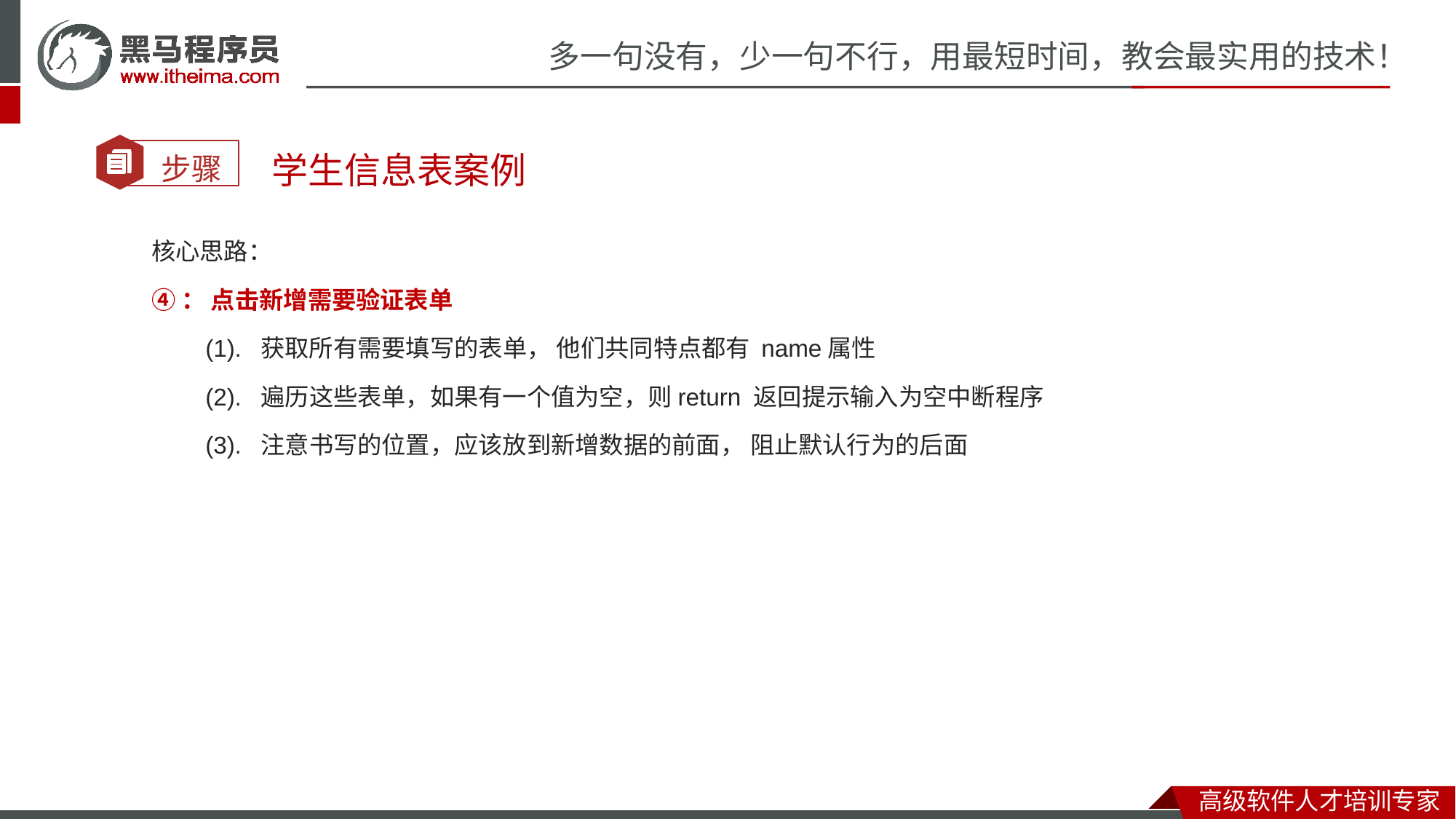

学生信息表案例
核心思路：
④： 点击新增需要验证表单
        (1).  获取所有需要填写的表单， 他们共同特点都有 name属性
        (2).  遍历这些表单，如果有一个值为空，则return 返回提示输入为空中断程序
        (3).  注意书写的位置，应该放到新增数据的前面， 阻止默认行为的后面